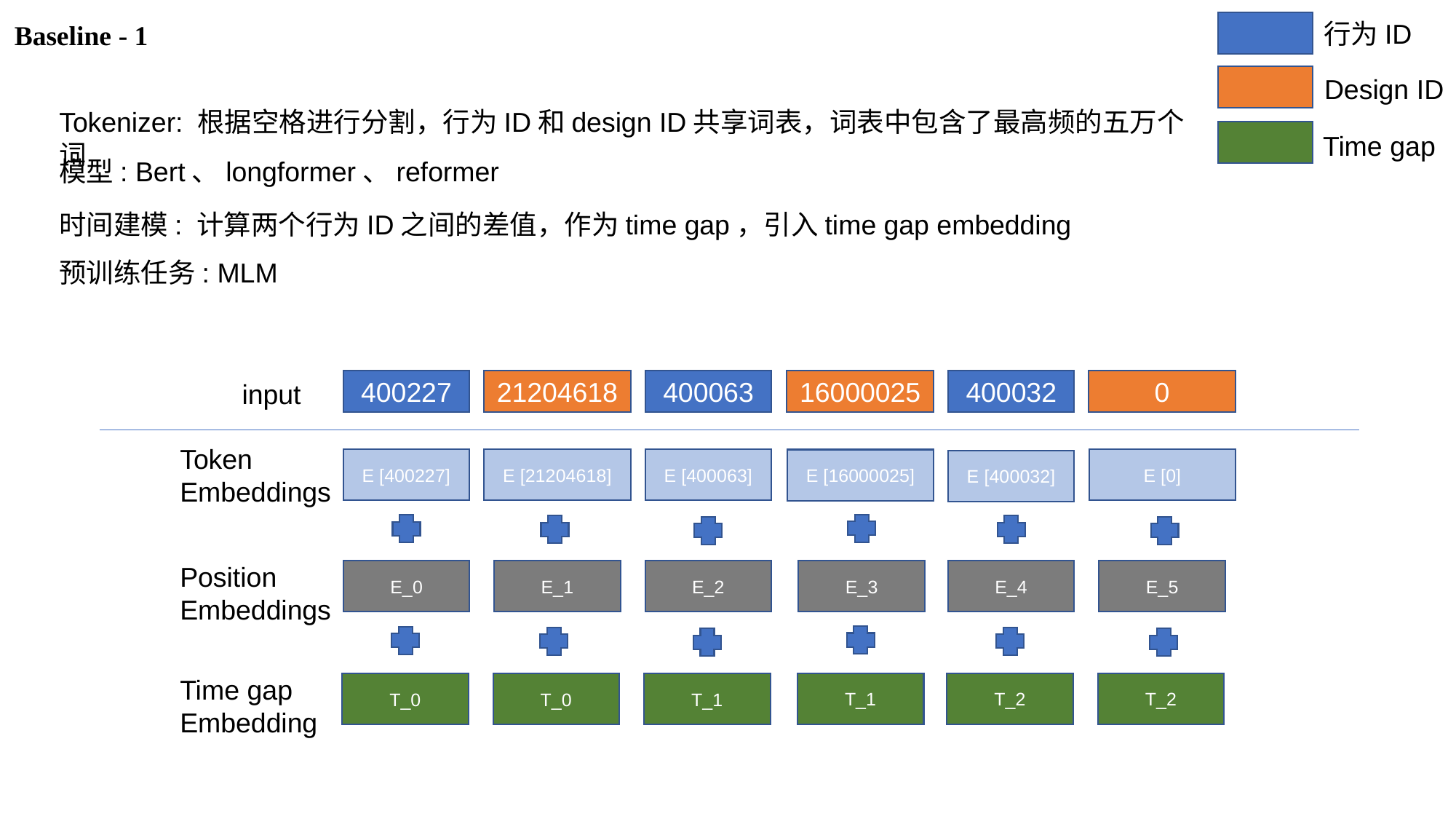

行为ID

Baseline - 1

Design ID
Tokenizer: 根据空格进行分割，行为ID和design ID共享词表，词表中包含了最高频的五万个词

Time gap
模型: Bert、longformer、reformer
时间建模: 计算两个行为ID之间的差值，作为time gap，引入time gap embedding
预训练任务: MLM
0
400227
21204618
400063
400032
16000025
input
Token
Embeddings
E [400227]
E [21204618]
E [400063]
E [0]
E [16000025]
E [400032]

Position
Embeddings
E_3
E_4
E_5
E_0
E_1
E_2

Time gap
Embedding
T_1
T_2
T_2
T_0
T_0
T_1